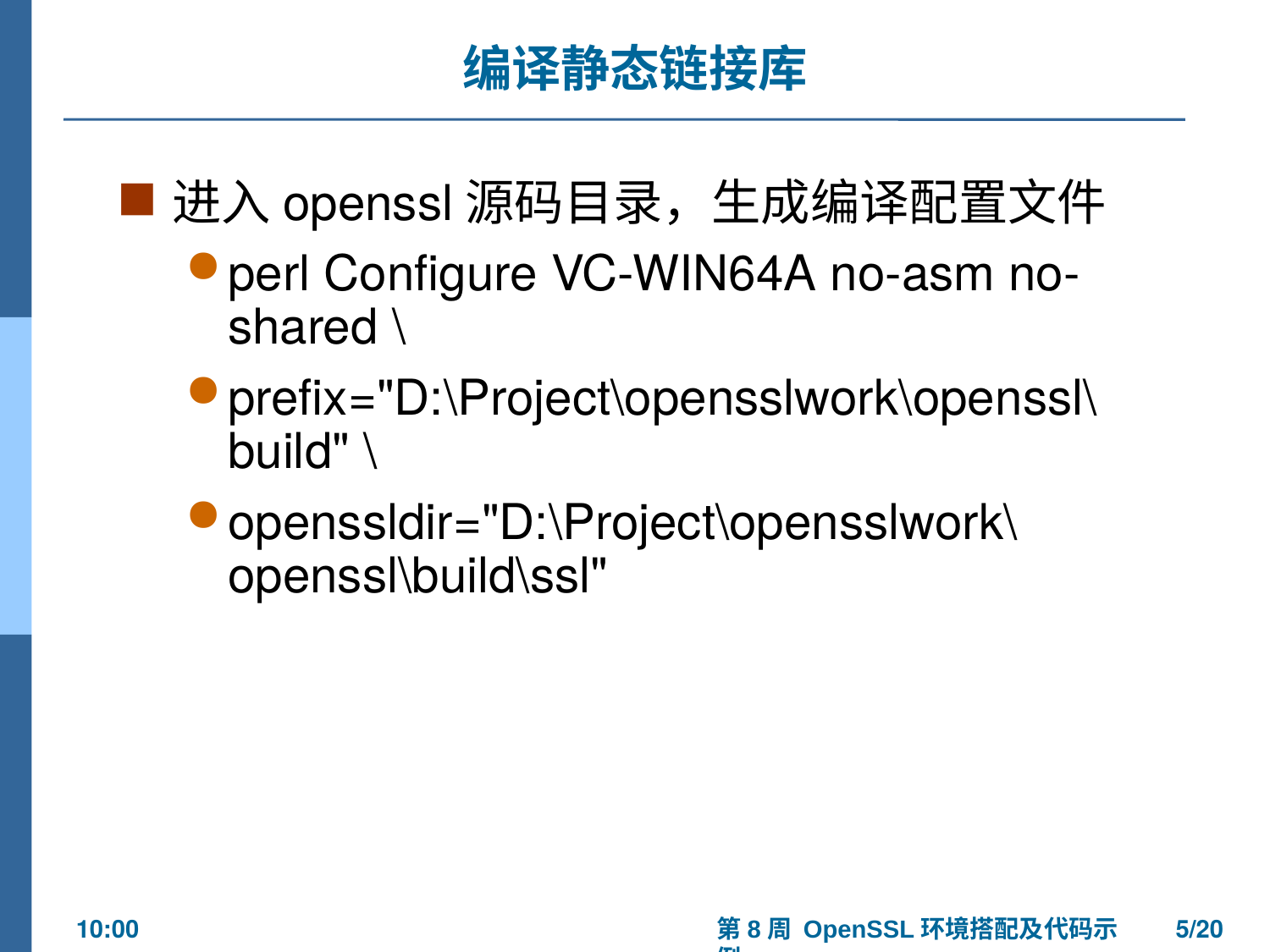

编译静态链接库
进入openssl源码目录，生成编译配置文件
perl Configure VC-WIN64A no-asm no-shared \
prefix="D:\Project\opensslwork\openssl\build" \
openssldir="D:\Project\opensslwork\openssl\build\ssl"